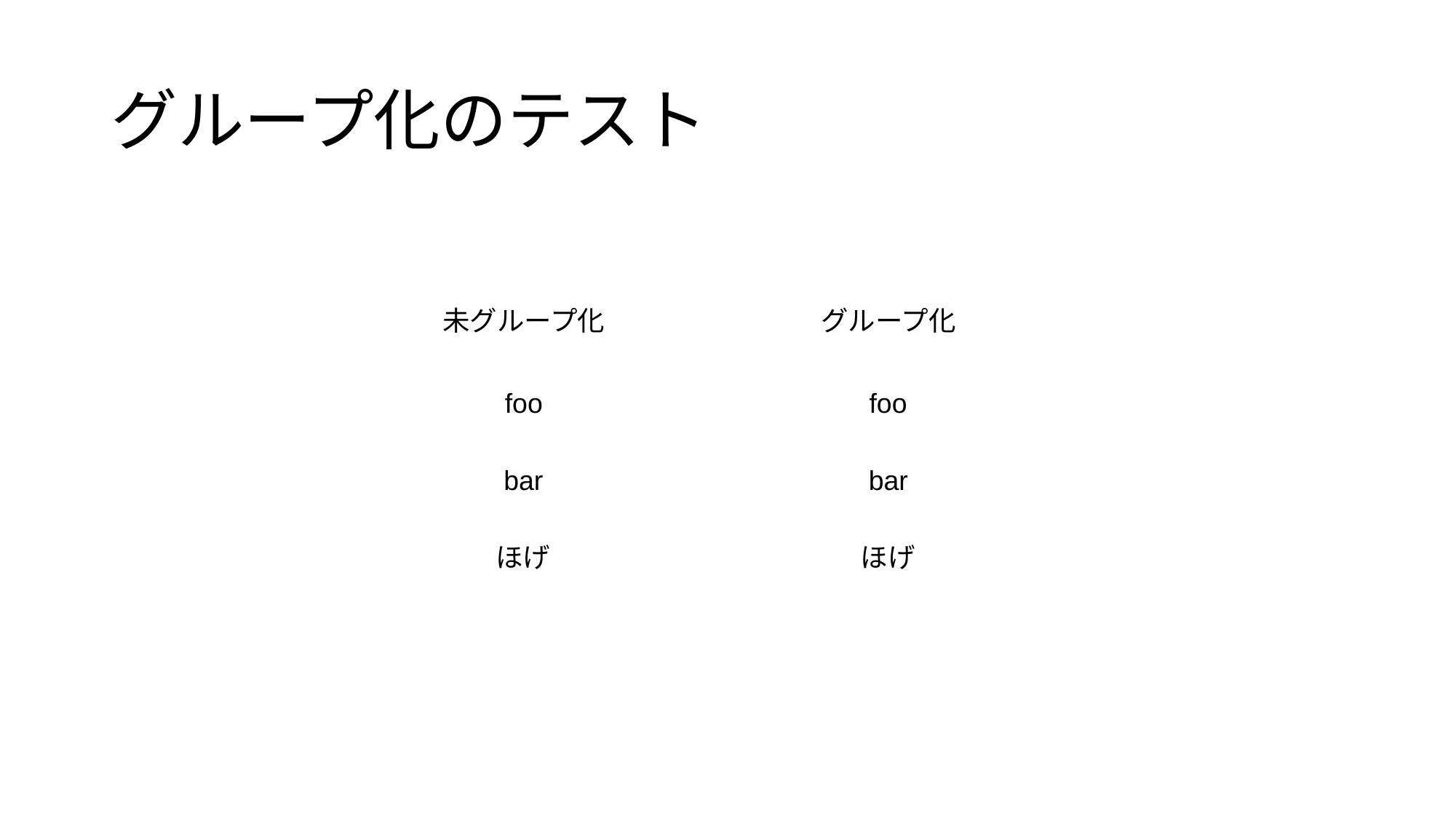

# グループ化のテスト
未グループ化
グループ化
foo
foo
bar
ほげ
bar
ほげ